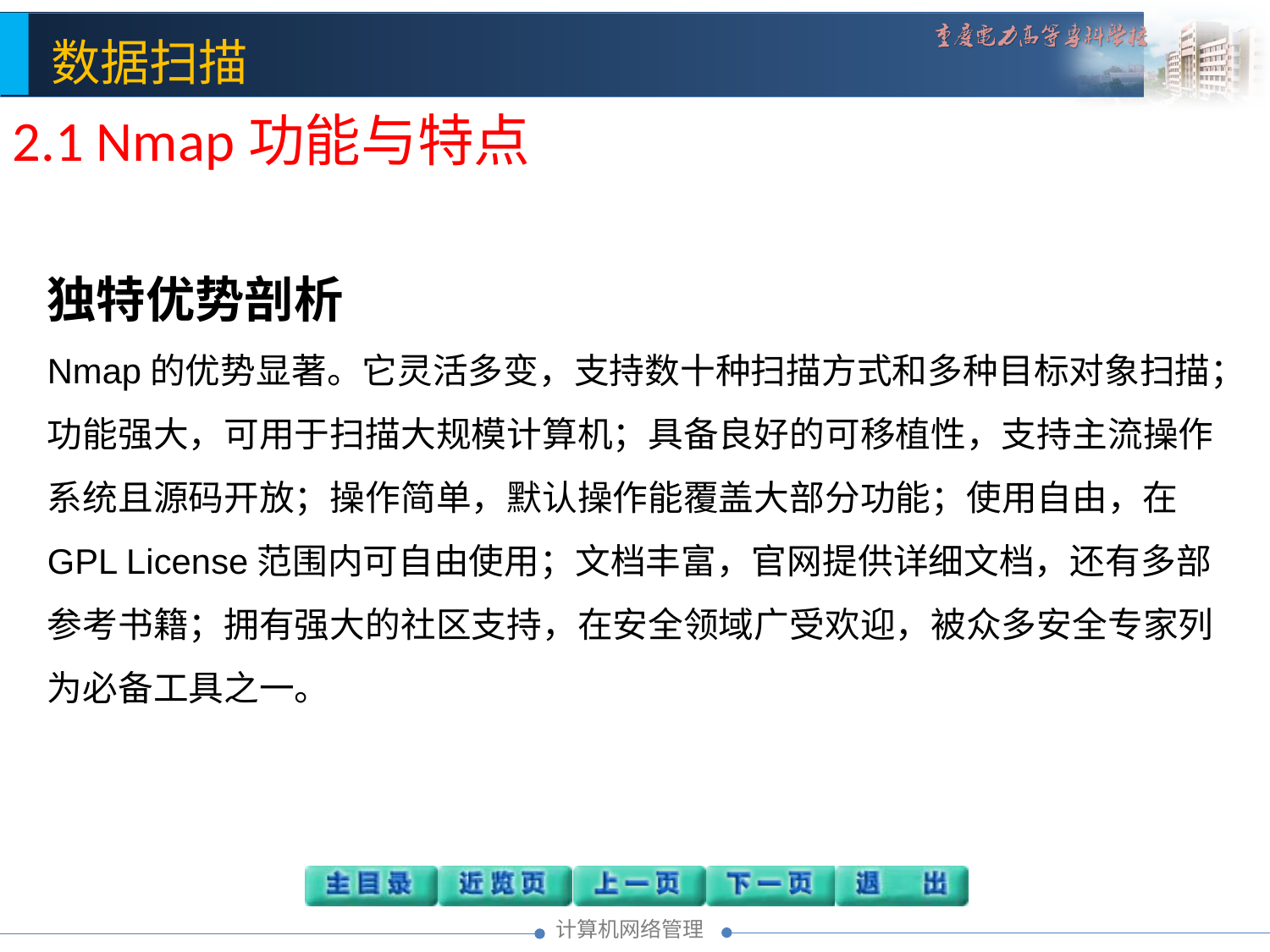

2.1 Nmap功能与特点
独特优势剖析
Nmap的优势显著。它灵活多变，支持数十种扫描方式和多种目标对象扫描；功能强大，可用于扫描大规模计算机；具备良好的可移植性，支持主流操作系统且源码开放；操作简单，默认操作能覆盖大部分功能；使用自由，在GPL License范围内可自由使用；文档丰富，官网提供详细文档，还有多部参考书籍；拥有强大的社区支持，在安全领域广受欢迎，被众多安全专家列为必备工具之一。